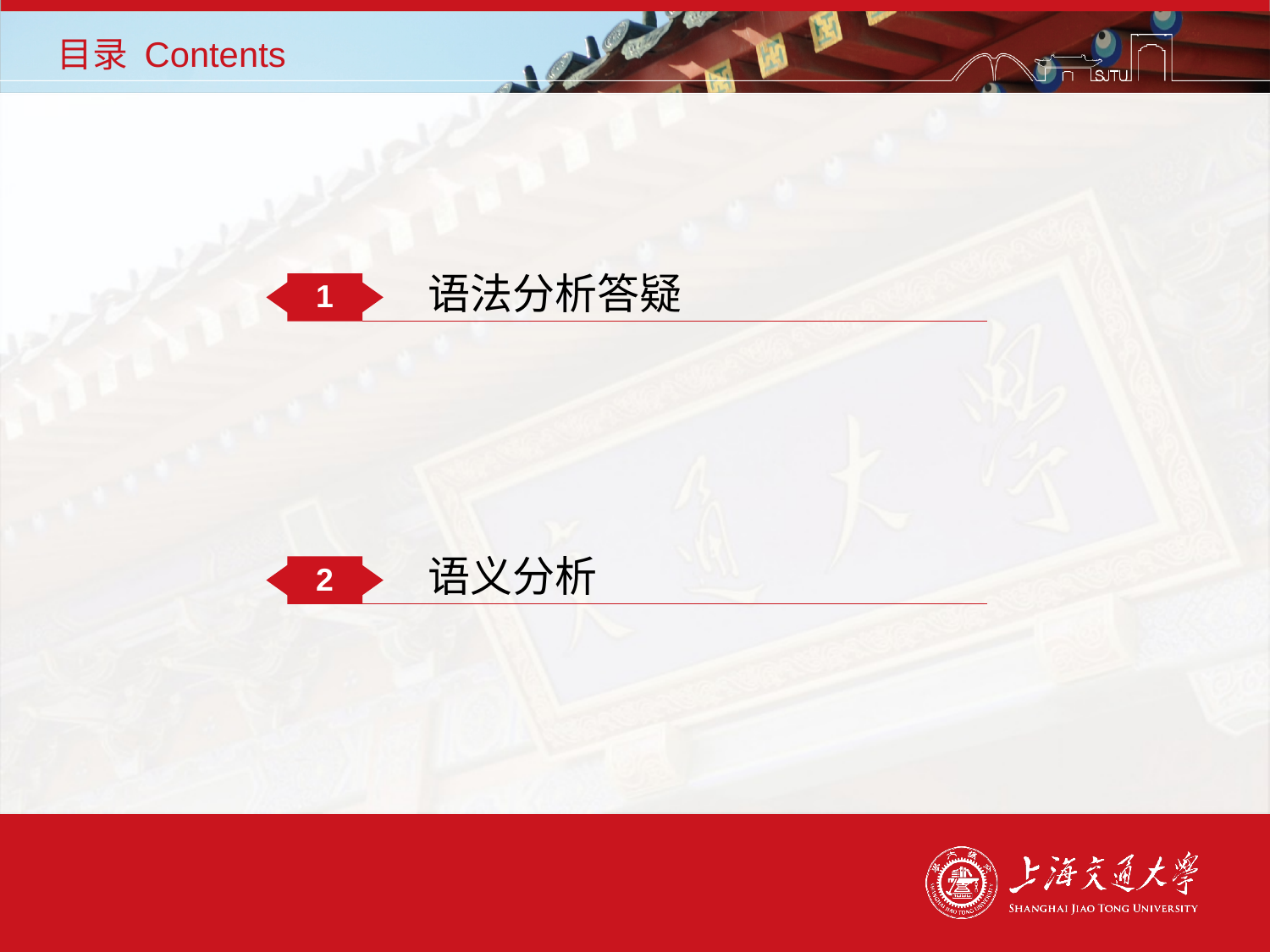

# 目录 Contents
语法分析答疑
1

语义分析
2